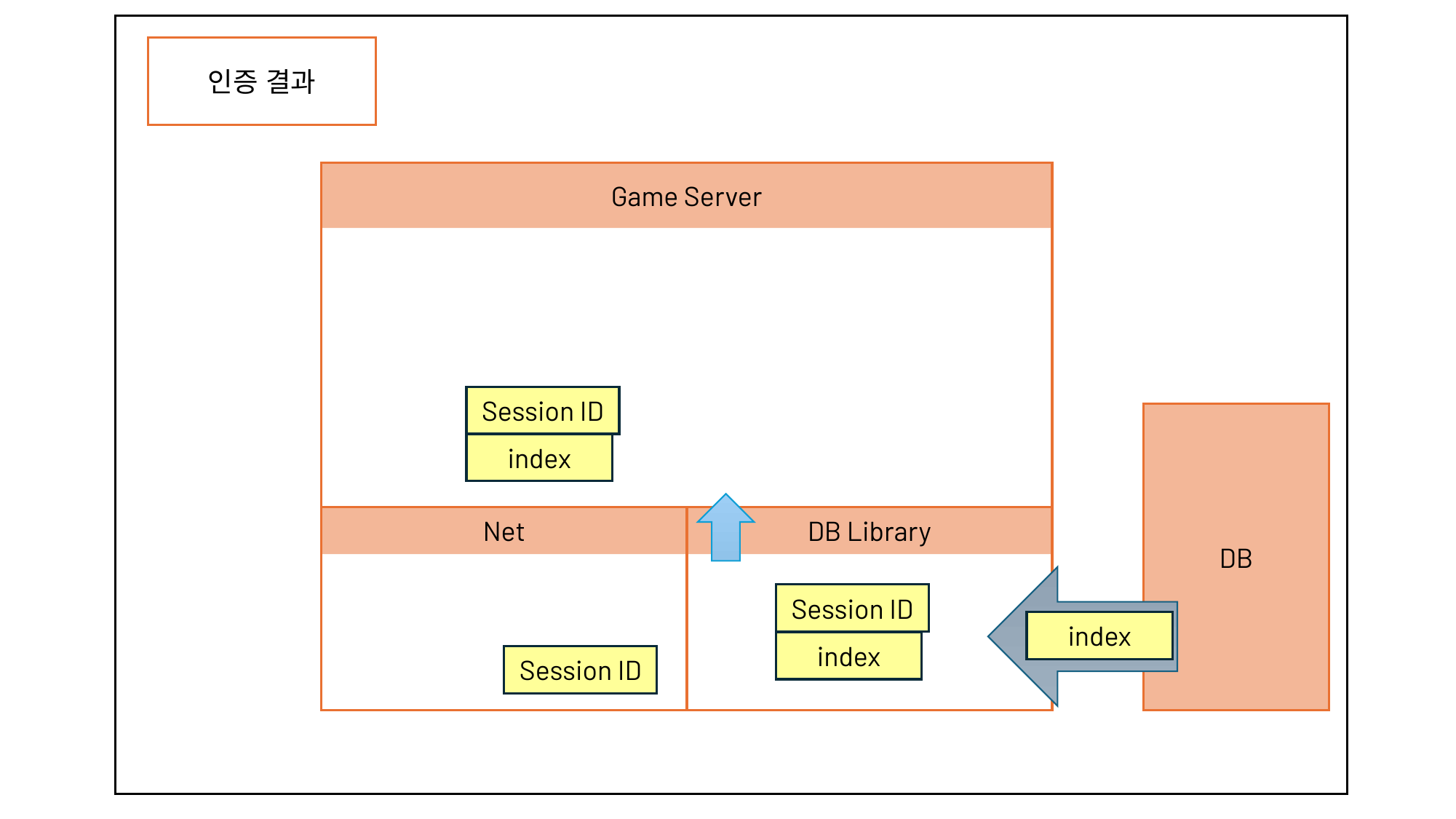

인증 결과
Game Server

Session ID

DB
index

Net
DB Library

Session ID
index
index
Session ID